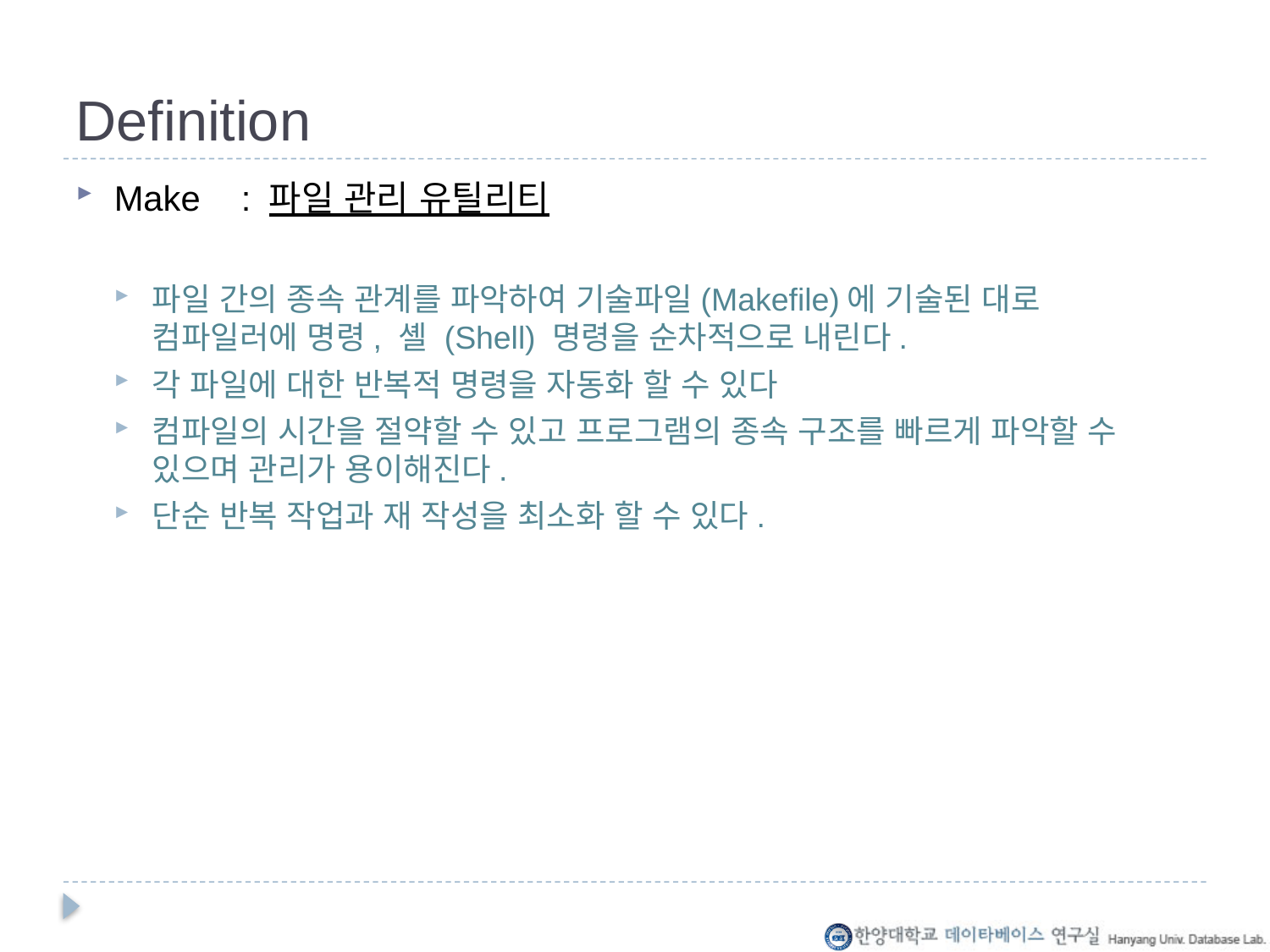

# Definition
Make	: 파일 관리 유틸리티

파일 간의 종속 관계를 파악하여 기술파일(Makefile)에 기술된 대로 컴파일러에 명령, 셸 (Shell) 명령을 순차적으로 내린다.
각 파일에 대한 반복적 명령을 자동화 할 수 있다
컴파일의 시간을 절약할 수 있고 프로그램의 종속 구조를 빠르게 파악할 수 있으며 관리가 용이해진다.
단순 반복 작업과 재 작성을 최소화 할 수 있다.